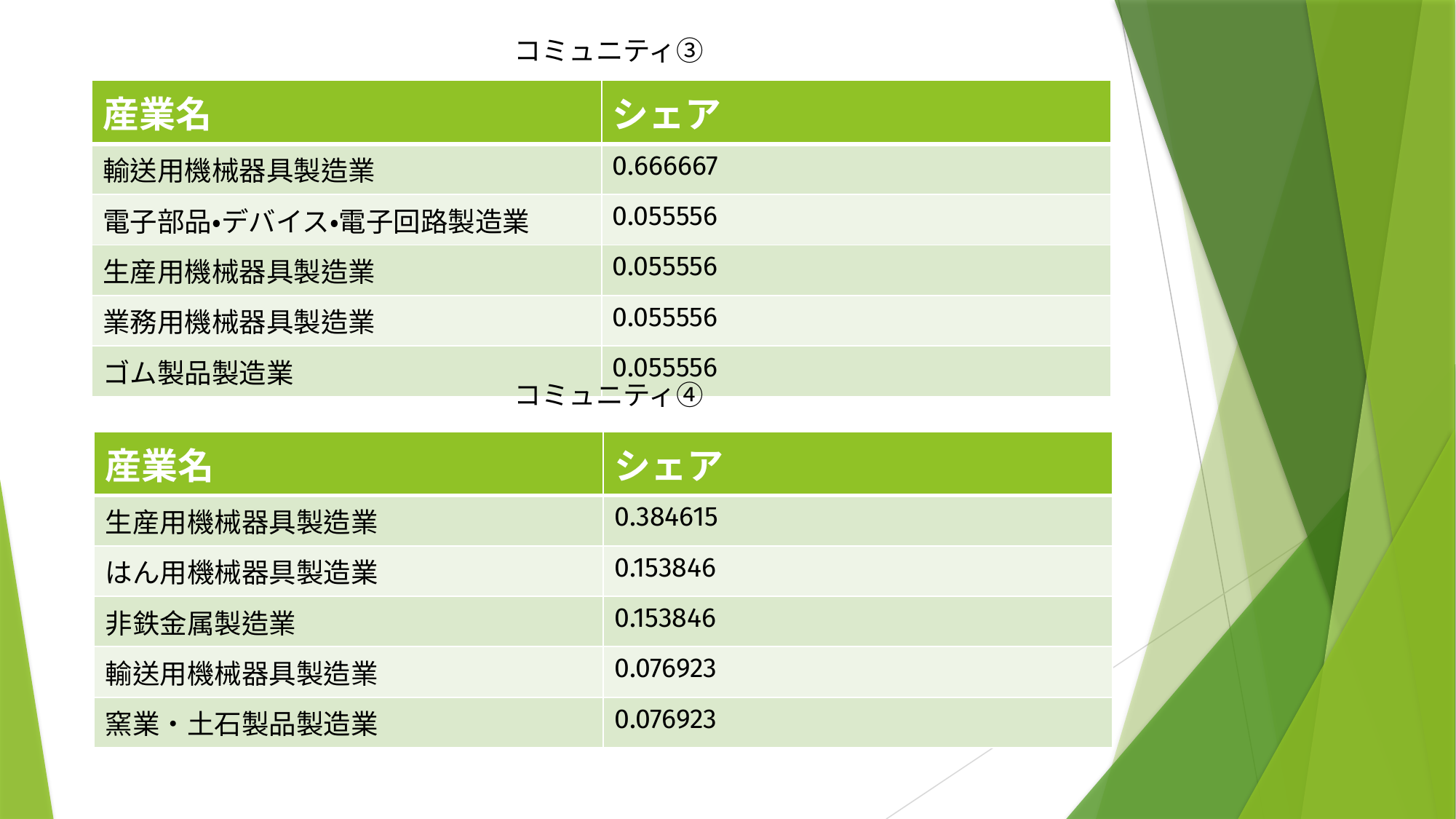

コミュニティ③
| 産業名 | シェア |
| --- | --- |
| 輸送用機械器具製造業 | 0.666667 |
| 電子部品・デバイス・電子回路製造業 | 0.055556 |
| 生産用機械器具製造業 | 0.055556 |
| 業務用機械器具製造業 | 0.055556 |
| ゴム製品製造業 | 0.055556 |
コミュニティ④
| 産業名 | シェア |
| --- | --- |
| 生産用機械器具製造業 | 0.384615 |
| はん用機械器具製造業 | 0.153846 |
| 非鉄金属製造業 | 0.153846 |
| 輸送用機械器具製造業 | 0.076923 |
| 窯業・土石製品製造業 | 0.076923 |